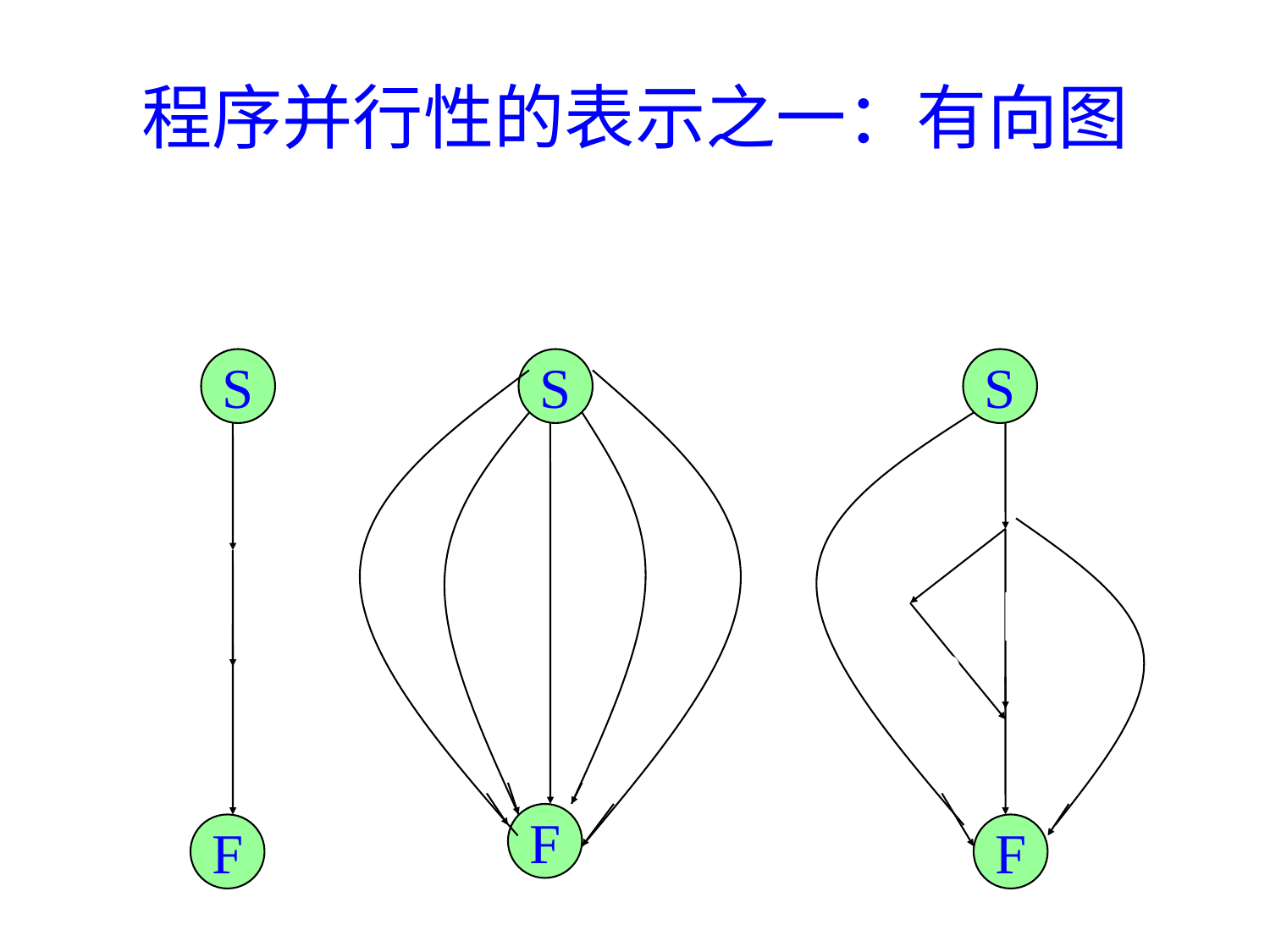

# 程序并行性的表示之一：有向图
串行
并行
一般的
S
S
S

P4
P1
P1
P2

P1
P2
P3
P4
P5
P2
P5

P7
P3

P3
P6

F

F
F